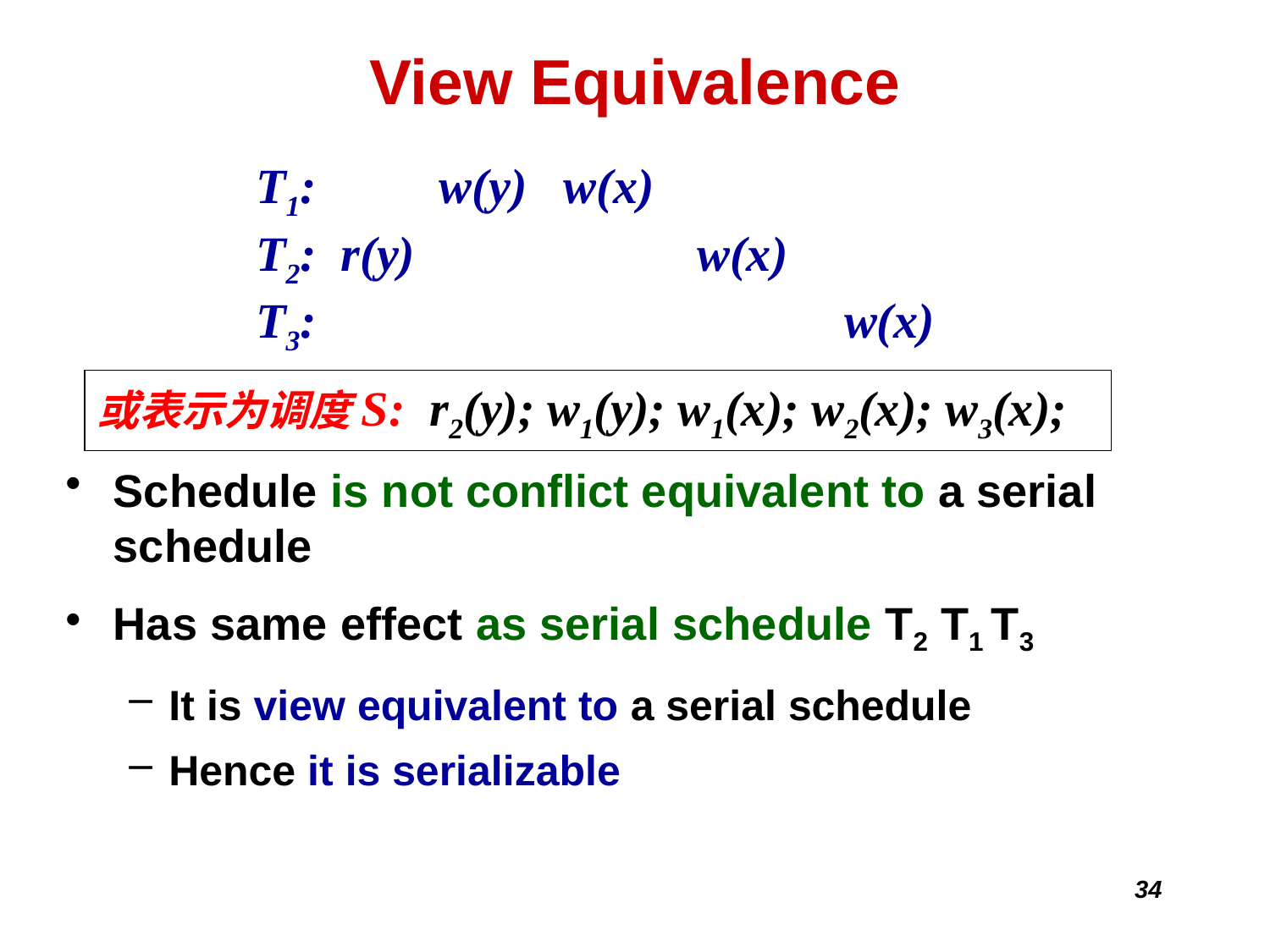

# View Equivalence
T1:          w(y)   w(x)
T2:  r(y)                       w(x)
T3:                                           w(x)
或表示为调度S:  r2(y); w1(y); w1(x); w2(x); w3(x);
Schedule is not conflict equivalent to a serial schedule
Has same effect as serial schedule T2 T1 T3
It is view equivalent to a serial schedule
Hence it is serializable

34